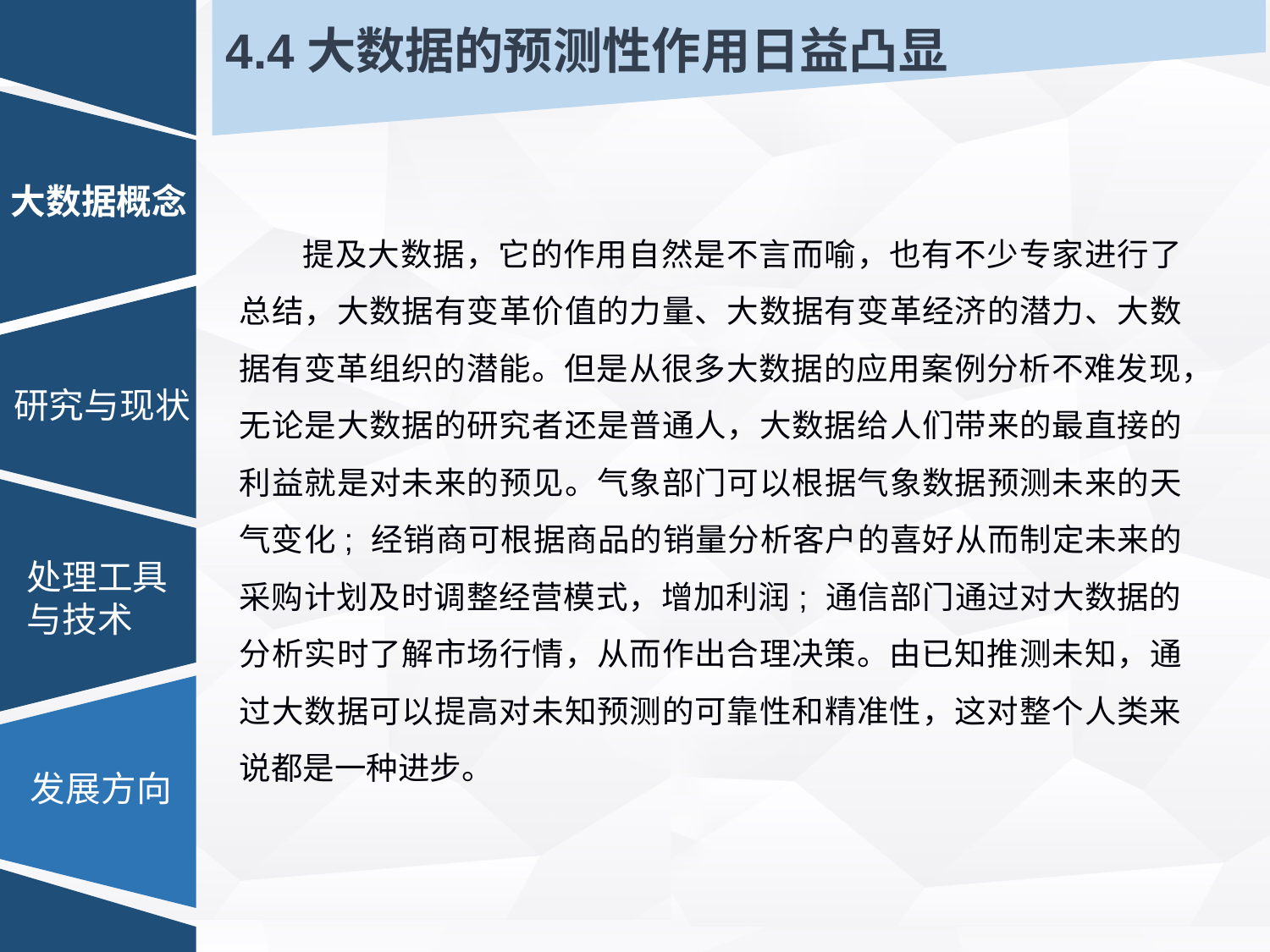

4.4大数据的预测性作用日益凸显

大数据概念
提及大数据，它的作用自然是不言而喻，也有不少专家进行了总结，大数据有变革价值的力量、大数据有变革经济的潜力、大数据有变革组织的潜能。但是从很多大数据的应用案例分析不难发现，无论是大数据的研究者还是普通人，大数据给人们带来的最直接的利益就是对未来的预见。气象部门可以根据气象数据预测未来的天气变化; 经销商可根据商品的销量分析客户的喜好从而制定未来的采购计划及时调整经营模式，增加利润; 通信部门通过对大数据的分析实时了解市场行情，从而作出合理决策。由已知推测未知，通过大数据可以提高对未知预测的可靠性和精准性，这对整个人类来说都是一种进步。

研究与现状

处理工具
与技术

发展方向